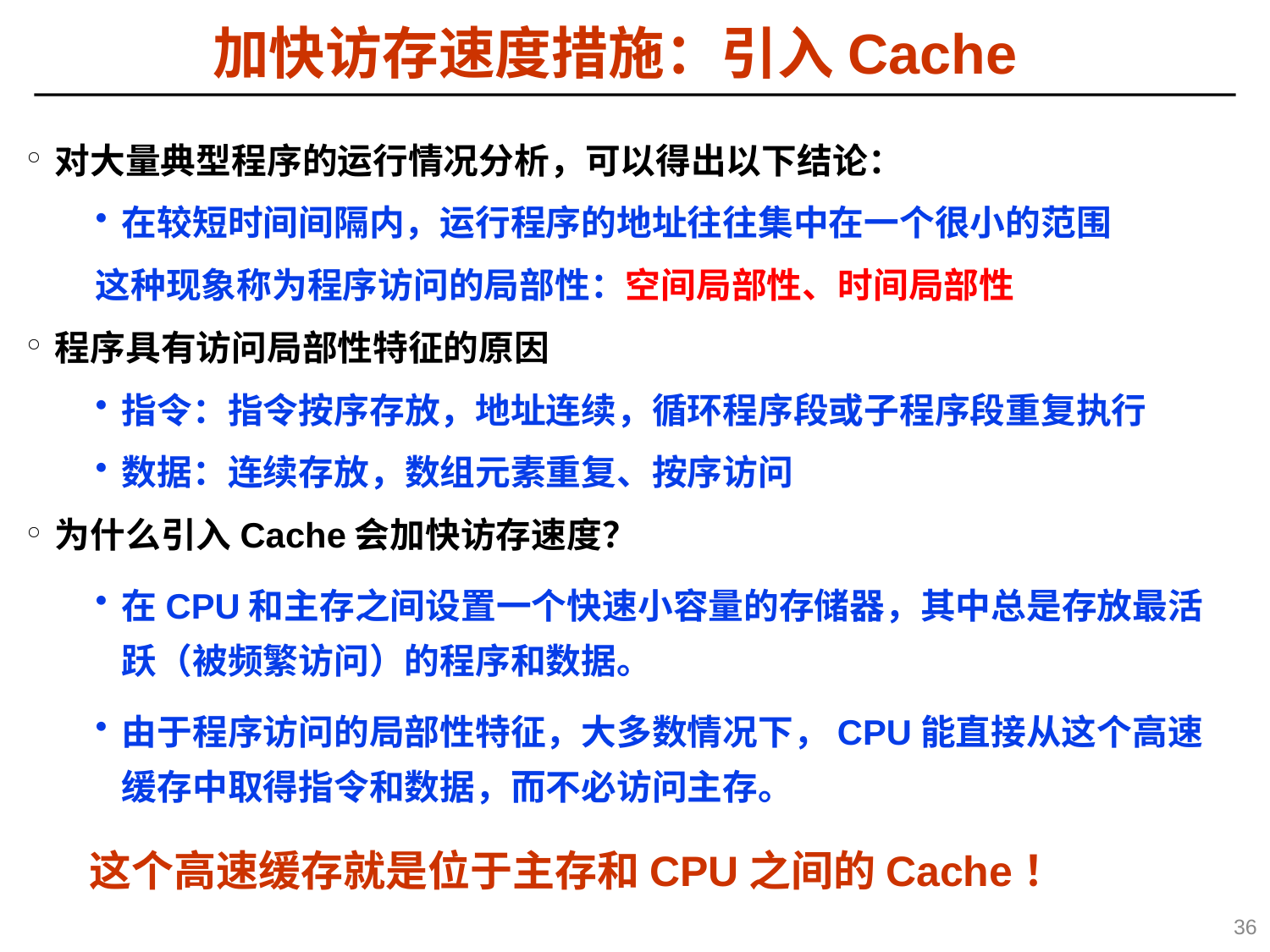

加快访存速度措施：引入Cache
对大量典型程序的运行情况分析，可以得出以下结论：
在较短时间间隔内，运行程序的地址往往集中在一个很小的范围
这种现象称为程序访问的局部性：空间局部性、时间局部性
程序具有访问局部性特征的原因
指令：指令按序存放，地址连续，循环程序段或子程序段重复执行
数据：连续存放，数组元素重复、按序访问
为什么引入Cache会加快访存速度？
在CPU和主存之间设置一个快速小容量的存储器，其中总是存放最活跃（被频繁访问）的程序和数据。
由于程序访问的局部性特征，大多数情况下，CPU能直接从这个高速缓存中取得指令和数据，而不必访问主存。
这个高速缓存就是位于主存和CPU之间的Cache！
36